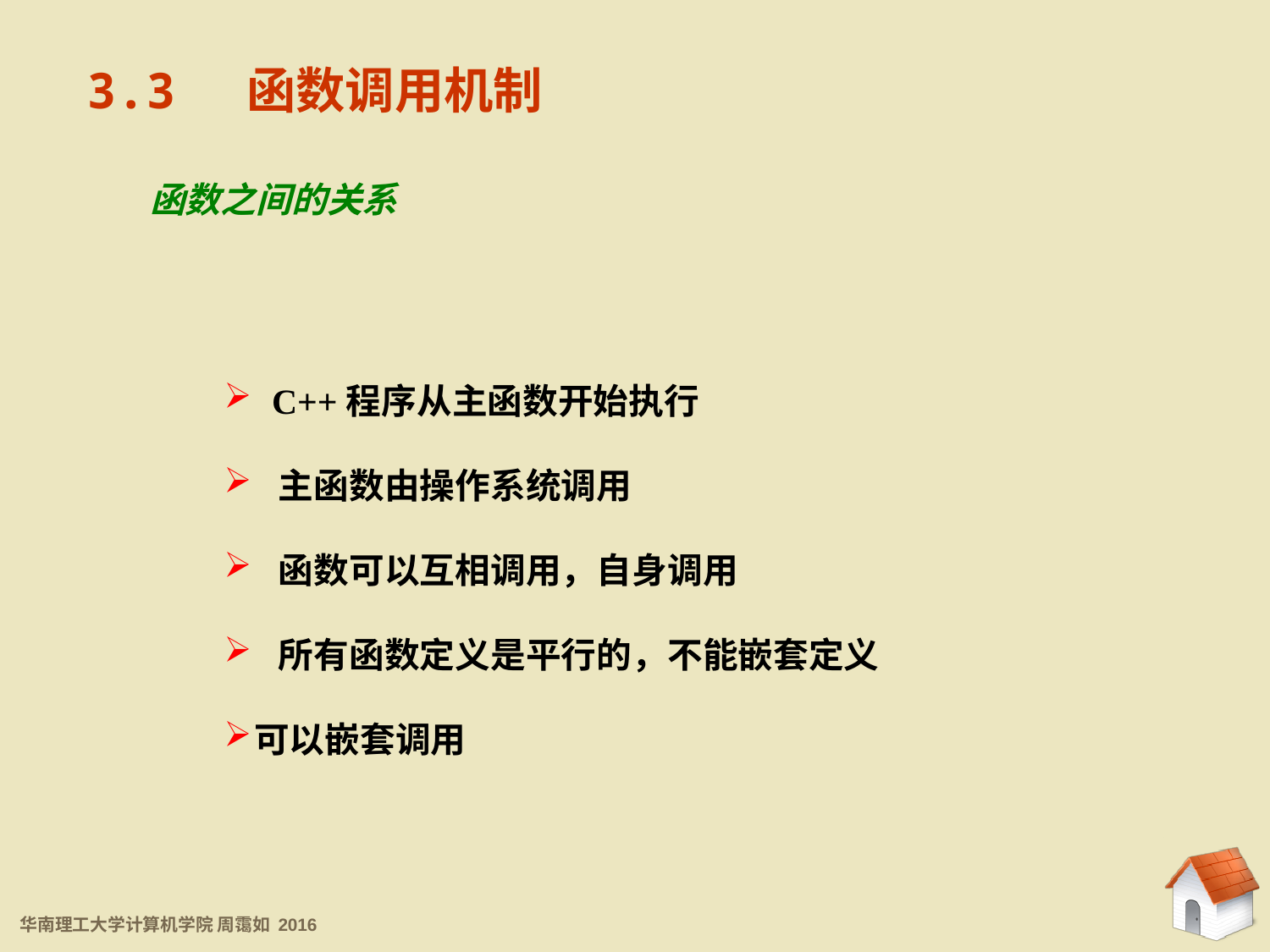

3.3  函数调用机制
函数之间的关系
  C++程序从主函数开始执行
  主函数由操作系统调用
  函数可以互相调用，自身调用
  所有函数定义是平行的，不能嵌套定义
可以嵌套调用